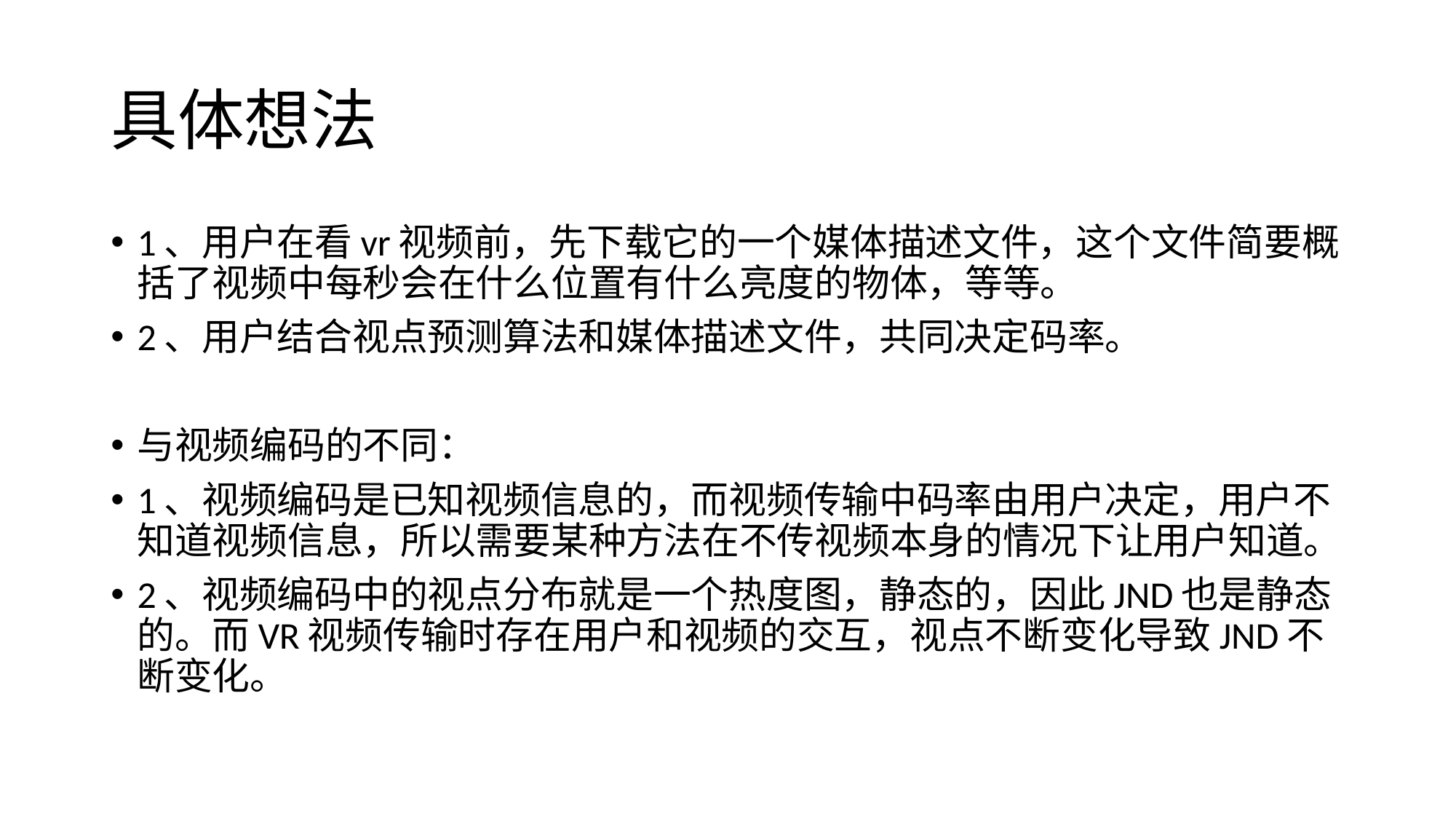

# 具体想法
1、用户在看vr视频前，先下载它的一个媒体描述文件，这个文件简要概括了视频中每秒会在什么位置有什么亮度的物体，等等。
2、用户结合视点预测算法和媒体描述文件，共同决定码率。

与视频编码的不同：
1、视频编码是已知视频信息的，而视频传输中码率由用户决定，用户不知道视频信息，所以需要某种方法在不传视频本身的情况下让用户知道。
2、视频编码中的视点分布就是一个热度图，静态的，因此JND也是静态的。而VR视频传输时存在用户和视频的交互，视点不断变化导致JND不断变化。